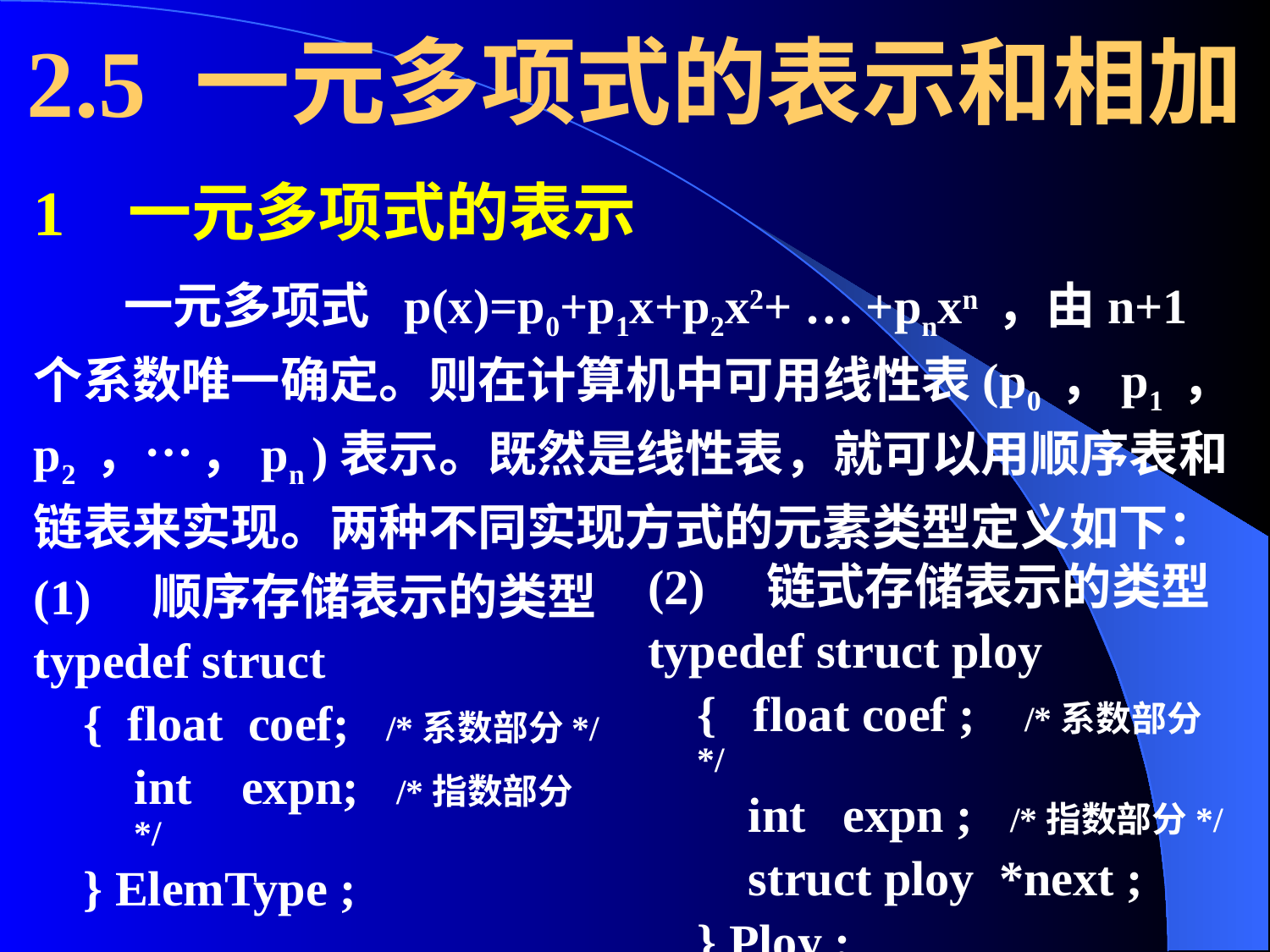

# 2.5 一元多项式的表示和相加
1   一元多项式的表示
      一元多项式  p(x)=p0+p1x+p2x2+ … +pnxn ，由n+1个系数唯一确定。则在计算机中可用线性表(p0 ，p1 ，p2 ，… ，pn )表示。既然是线性表，就可以用顺序表和链表来实现。两种不同实现方式的元素类型定义如下：
(2)    链式存储表示的类型
typedef struct ploy
{   float coef ;    /*系数部分*/
int   expn ;   /*指数部分*/
struct ploy  *next ;
} Ploy ;
(1)    顺序存储表示的类型
typedef struct
{  float  coef;   /*系数部分*/
int    expn;   /*指数部分*/
} ElemType ;